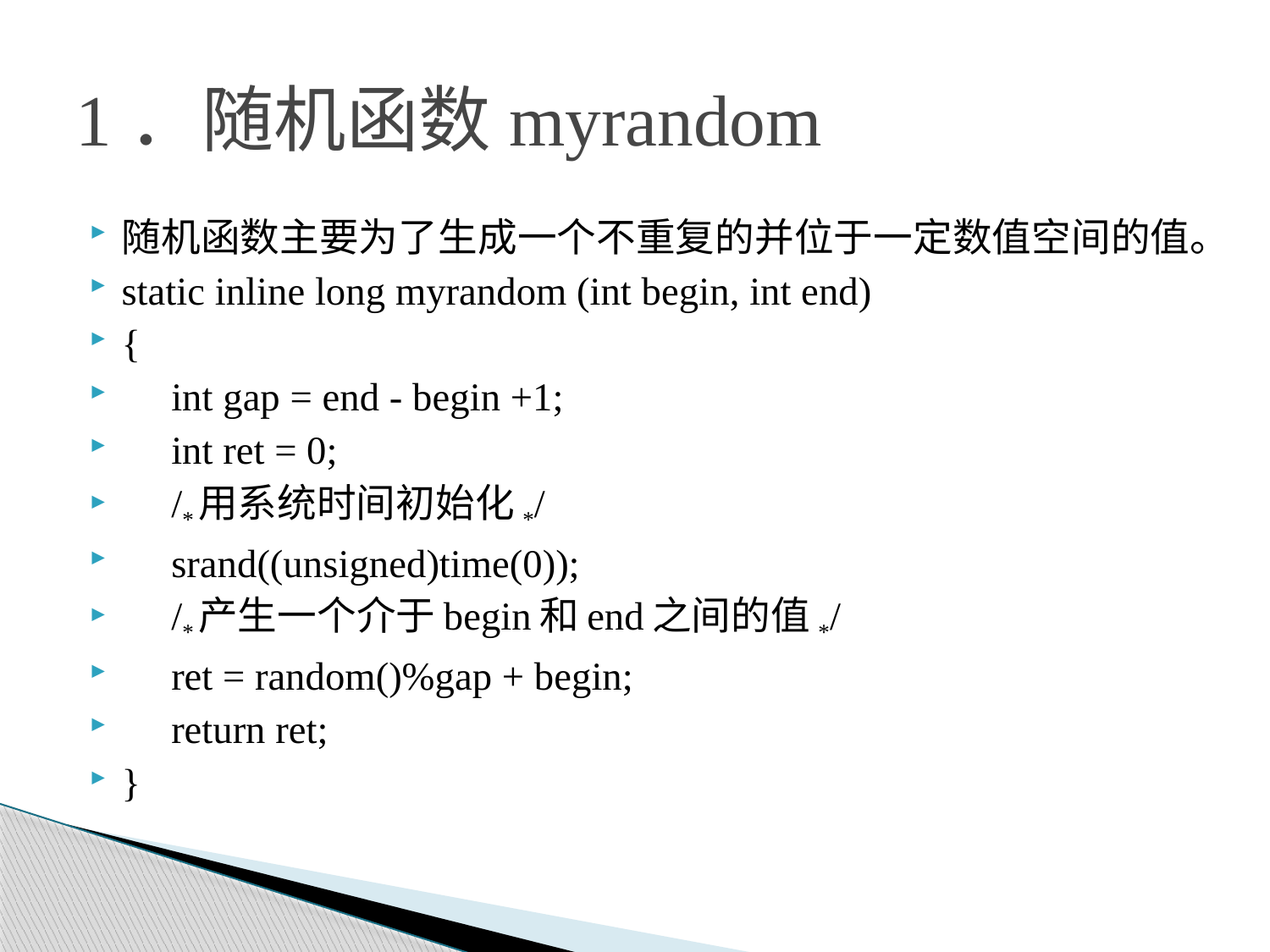

# 1．随机函数myrandom
随机函数主要为了生成一个不重复的并位于一定数值空间的值。
static inline long myrandom (int begin, int end)
{
     int gap = end - begin +1;
     int ret = 0;
     /*用系统时间初始化*/
     srand((unsigned)time(0));
     /*产生一个介于begin和end之间的值*/
     ret = random()%gap + begin;
     return ret;
}